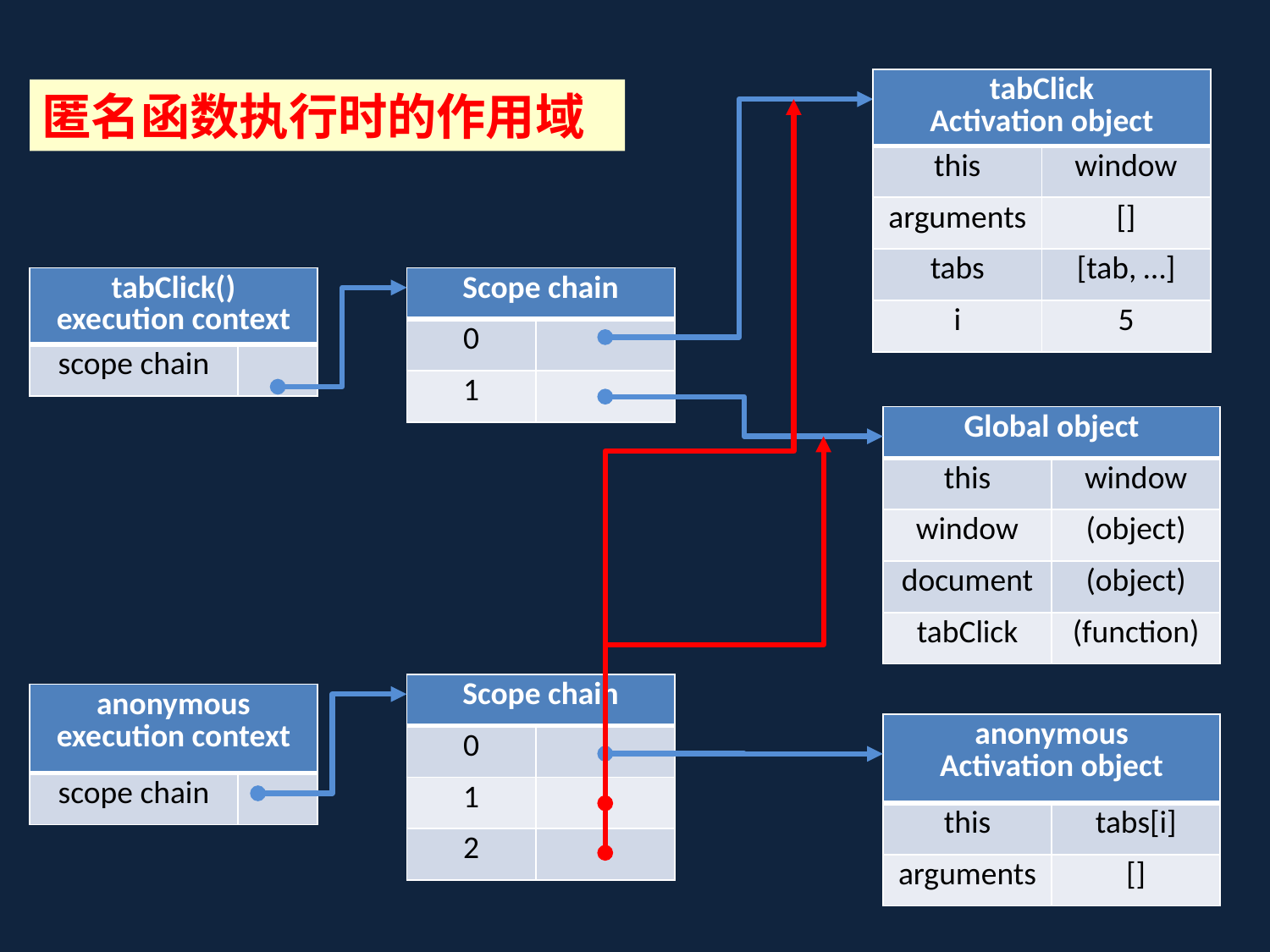

| tabClick Activation object |  |
| --- | --- |
| this | window |
| arguments | [] |
| tabs | [tab, …] |
| i | 5 |
匿名函数执行时的作用域
| tabClick() execution context |  |
| --- | --- |
| scope chain |  |
| Scope chain |  |
| --- | --- |
| 0 |  |
| 1 |  |
| Global object |  |
| --- | --- |
| this | window |
| window | (object) |
| document | (object) |
| tabClick | (function) |
| Scope chain |  |
| --- | --- |
| 0 |  |
| 1 |  |
| 2 |  |
| anonymous execution context |  |
| --- | --- |
| scope chain |  |
| anonymous Activation object |  |
| --- | --- |
| this | tabs[i] |
| arguments | [] |